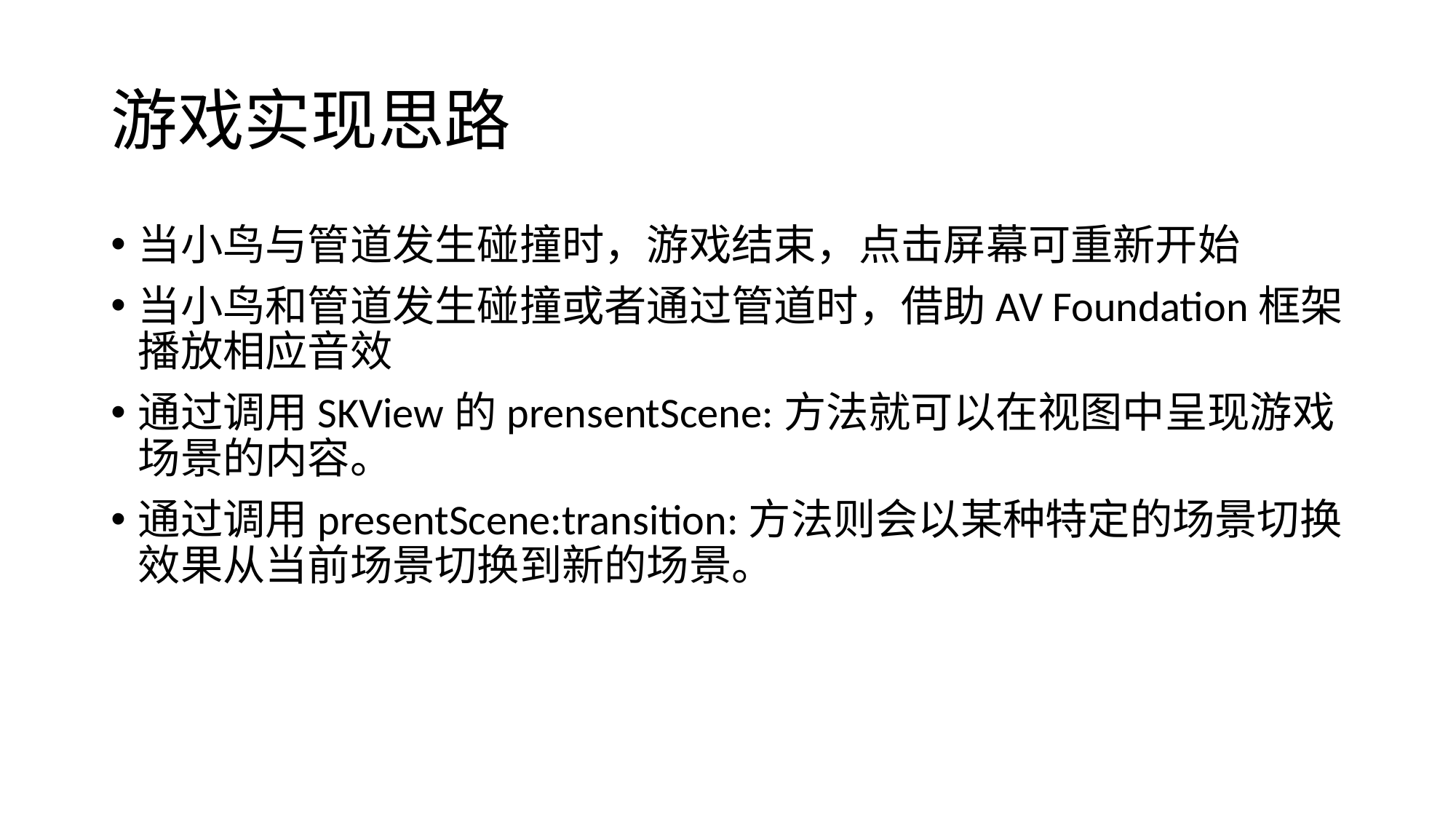

# 游戏实现思路
当小鸟与管道发生碰撞时，游戏结束，点击屏幕可重新开始
当小鸟和管道发生碰撞或者通过管道时，借助AV Foundation框架播放相应音效
通过调用SKView的prensentScene:方法就可以在视图中呈现游戏场景的内容。
通过调用presentScene:transition:方法则会以某种特定的场景切换效果从当前场景切换到新的场景。